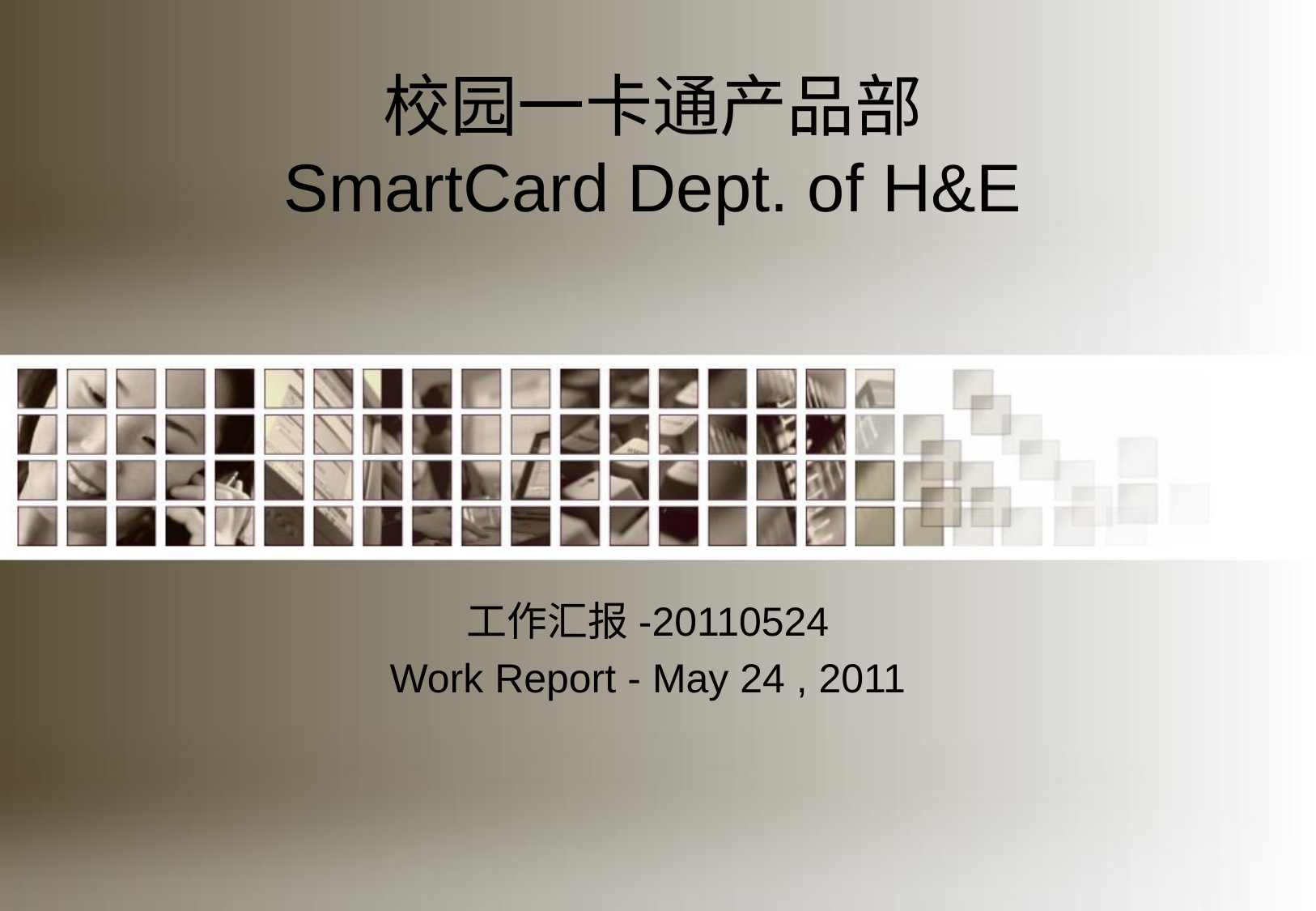

# 校园一卡通产品部 SmartCard Dept. of H&E
工作汇报-20110524
Work Report - May 24 , 2011